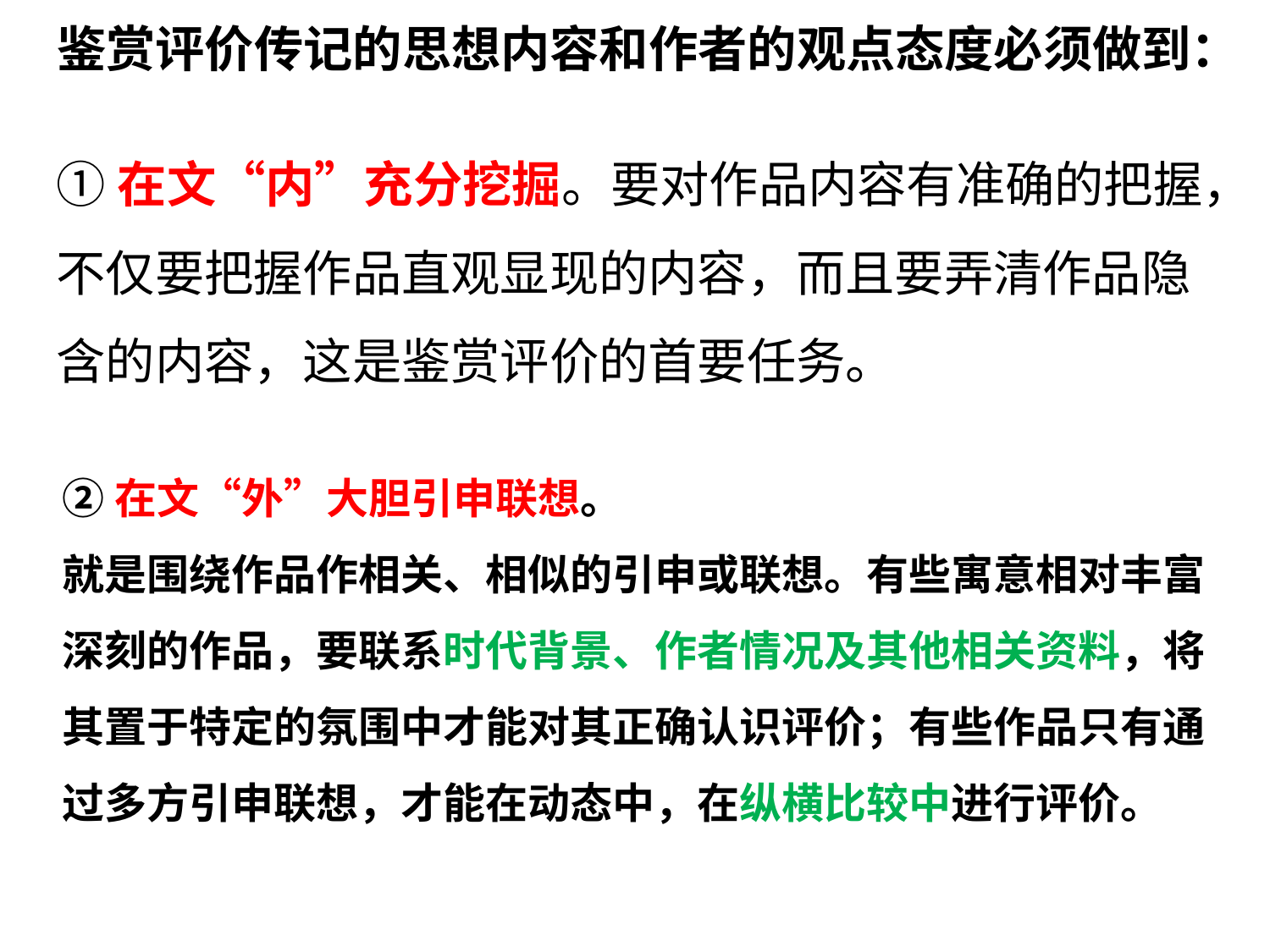

鉴赏评价传记的思想内容和作者的观点态度必须做到：
①在文“内”充分挖掘。要对作品内容有准确的把握，不仅要把握作品直观显现的内容，而且要弄清作品隐含的内容，这是鉴赏评价的首要任务。
②在文“外”大胆引申联想。
就是围绕作品作相关、相似的引申或联想。有些寓意相对丰富
深刻的作品，要联系时代背景、作者情况及其他相关资料，将
其置于特定的氛围中才能对其正确认识评价；有些作品只有通
过多方引申联想，才能在动态中，在纵横比较中进行评价。